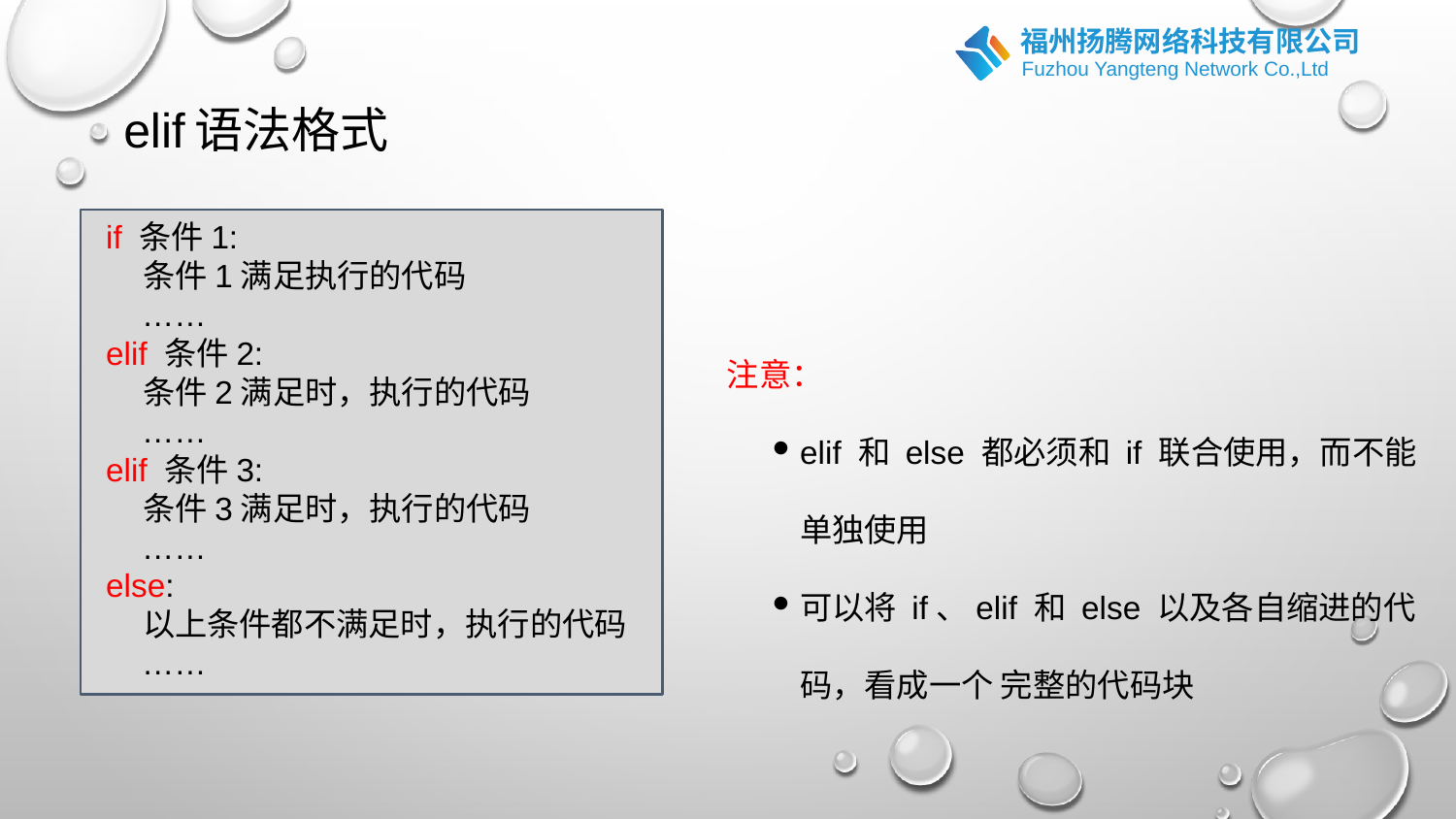

# elif语法格式

if 条件1:
    条件1满足执行的代码
    ……
elif 条件2:
    条件2满足时，执行的代码
    ……
elif 条件3:
    条件3满足时，执行的代码
    ……
else:
    以上条件都不满足时，执行的代码
    ……
注意：
elif 和 else 都必须和 if 联合使用，而不能单独使用
可以将 if、elif 和 else 以及各自缩进的代码，看成一个 完整的代码块